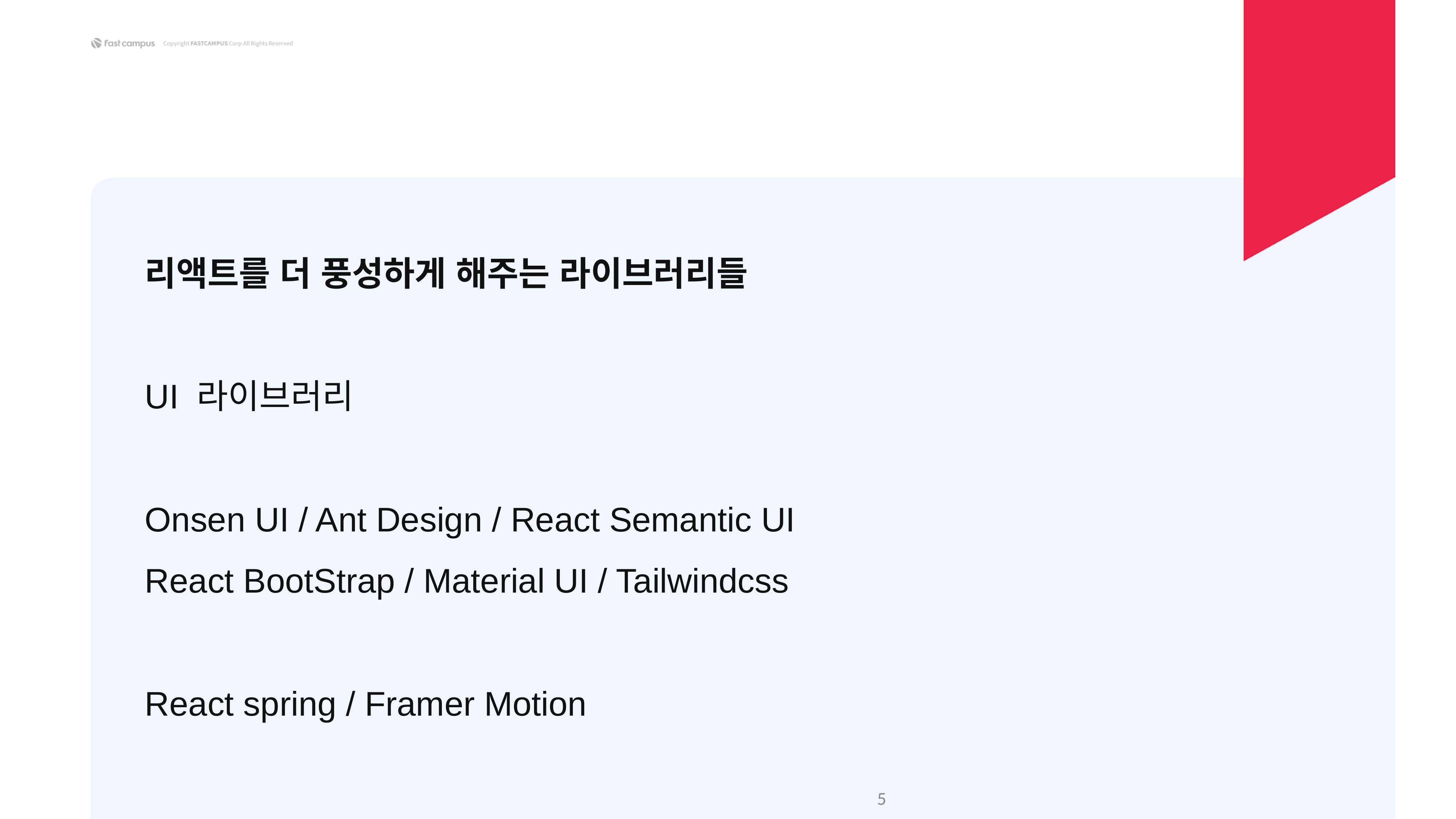

리액트를 더 풍성하게 해주는 라이브러리들

UI 라이브러리

Onsen UI / Ant Design / React Semantic UI
React BootStrap / Material UI / Tailwindcss

React spring / Framer Motion
5